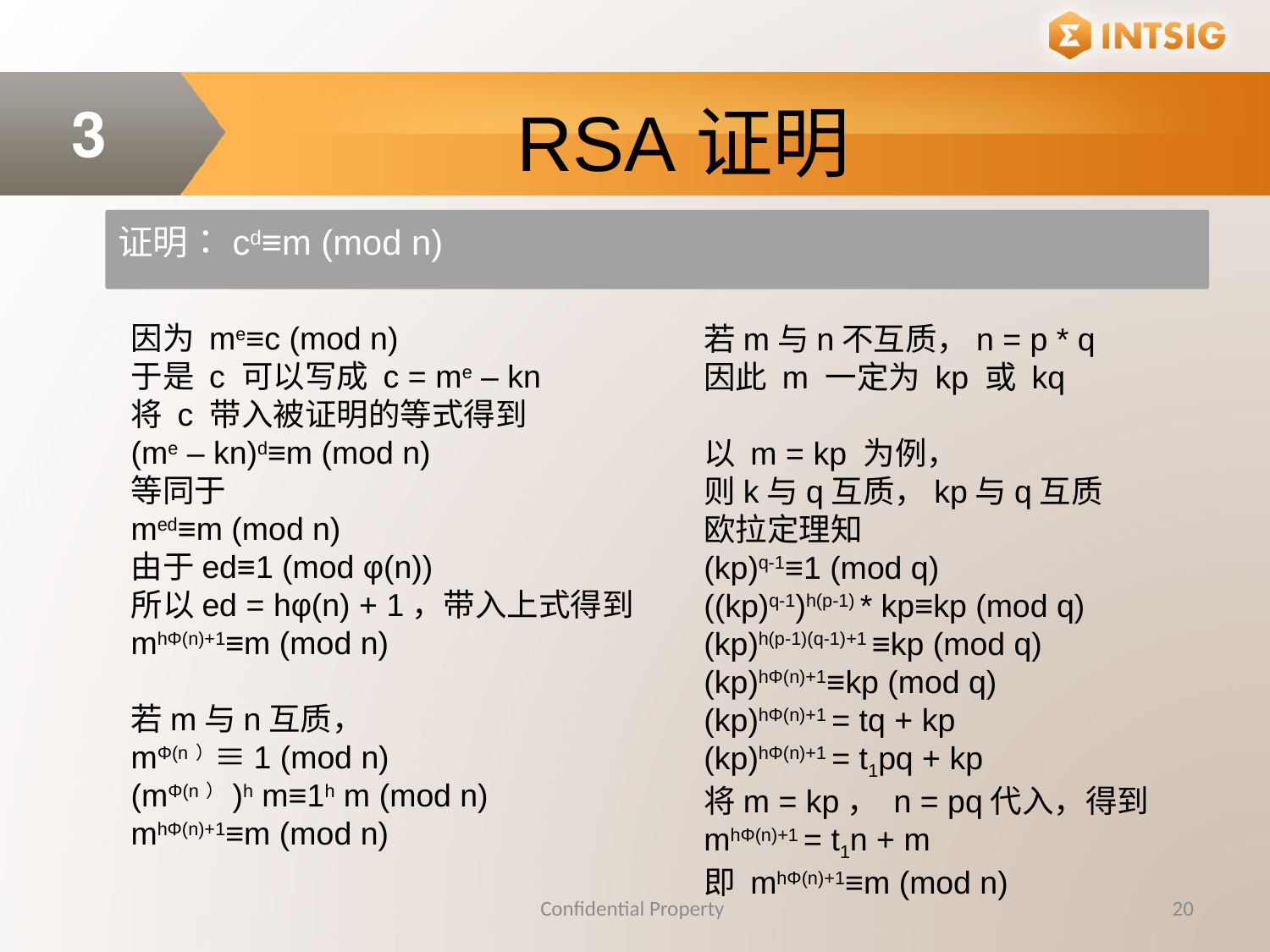

RSA证明
3

证明：cd≡m (mod n)

因为 me≡c (mod n)
于是 c 可以写成 c = me – kn
将 c 带入被证明的等式得到
(me – kn)d≡m (mod n)
等同于
med≡m (mod n)
由于ed≡1 (mod φ(n))
所以ed = hφ(n) + 1，带入上式得到
mhΦ(n)+1≡m (mod n)

若m与n互质，
mΦ(n）≡1 (mod n)
(mΦ(n）)h m≡1h m (mod n)
mhΦ(n)+1≡m (mod n)
若m与n不互质，n = p * q
因此 m 一定为 kp 或 kq

以 m = kp 为例，
则k与q互质，kp与q互质
欧拉定理知
(kp)q-1≡1 (mod q)
((kp)q-1)h(p-1) * kp≡kp (mod q)
(kp)h(p-1)(q-1)+1 ≡kp (mod q)
(kp)hΦ(n)+1≡kp (mod q)
(kp)hΦ(n)+1 = tq + kp
(kp)hΦ(n)+1 = t1pq + kp
将m = kp， n = pq代入，得到
mhΦ(n)+1 = t1n + m
即 mhΦ(n)+1≡m (mod n)
Confidential Property
20